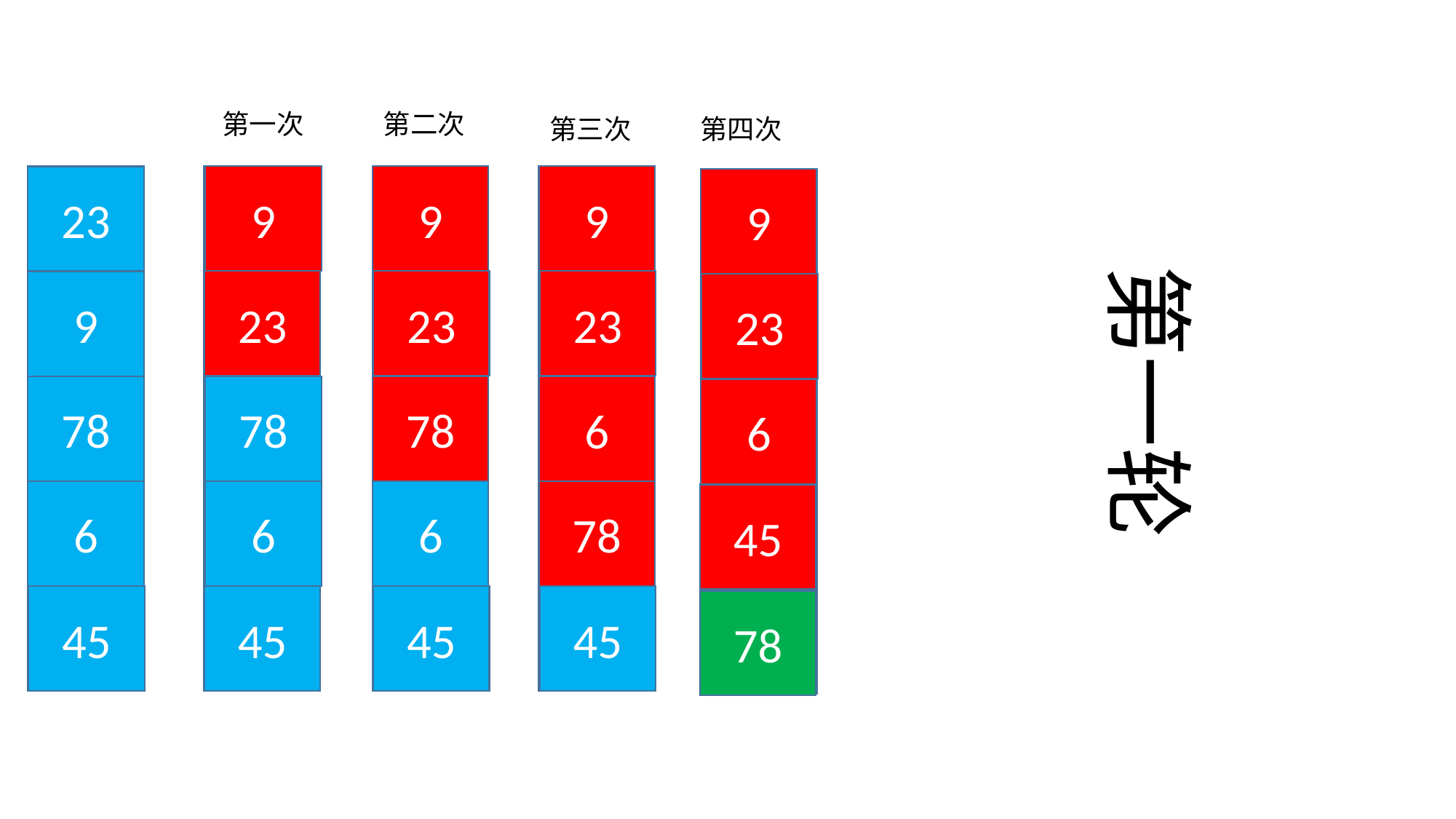

第一次
第二次
第三次
第四次
9
9
9
23

9

第一轮
23
23
23
9
23
78
78
78
6
6
6
6
6
78
45
45
45
45
45
78